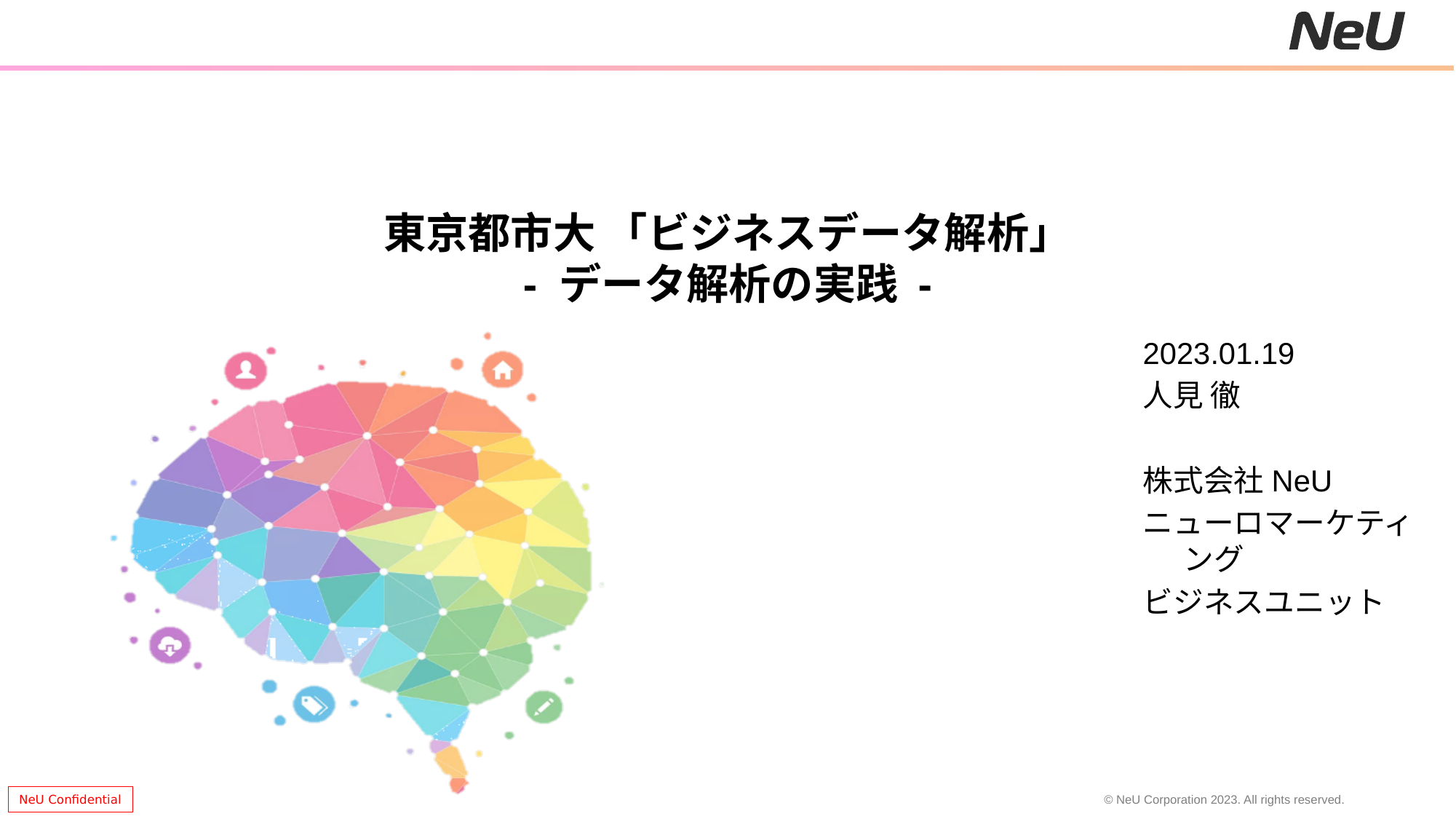

# 東京都市大 「ビジネスデータ解析」 - データ解析の実践 -
2023.01.19
人見 徹

株式会社NeU
ニューロマーケティング
ビジネスユニット